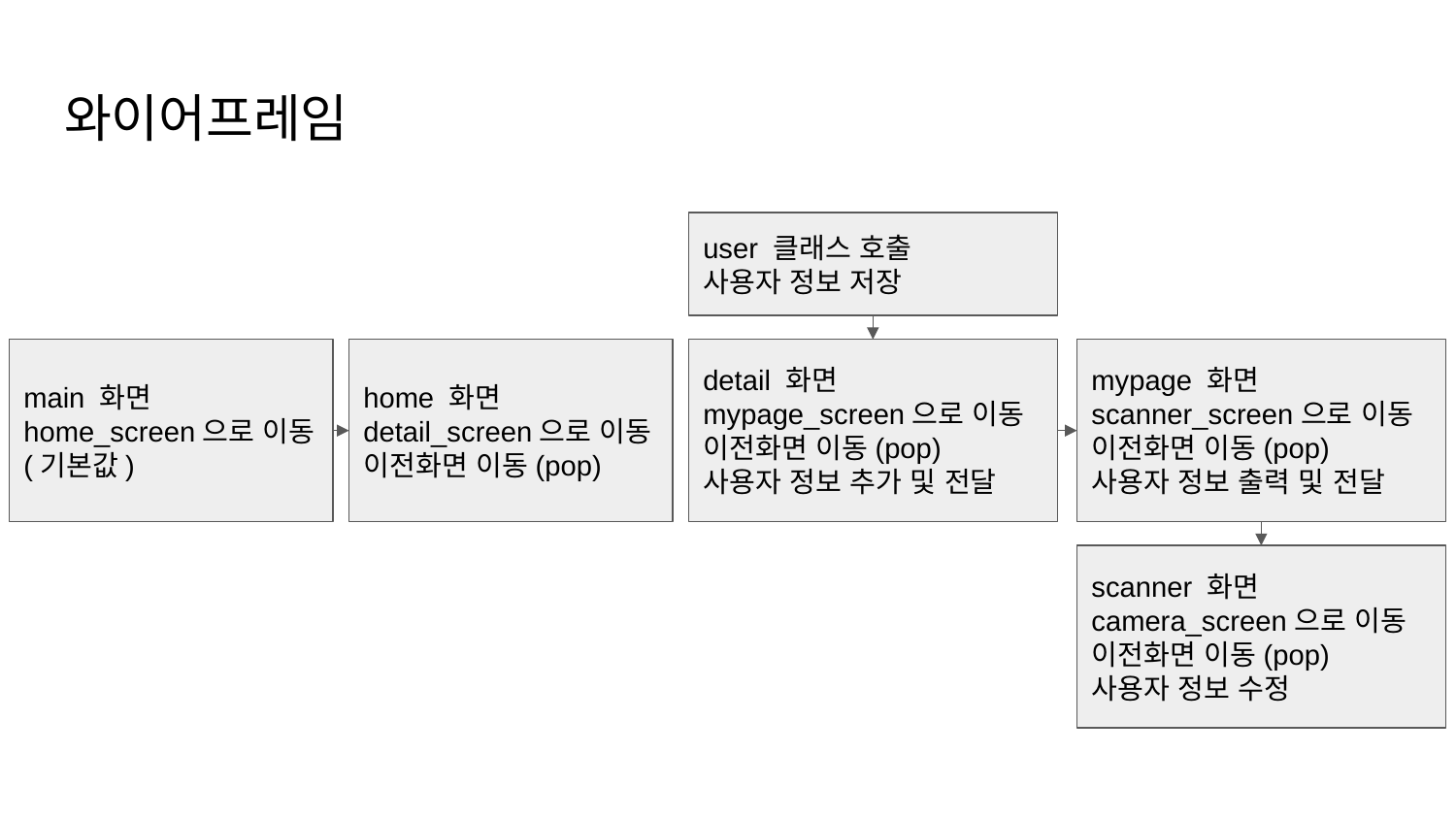

# 와이어프레임
user 클래스 호출
사용자 정보 저장
main 화면
home_screen으로 이동
(기본값)
home 화면
detail_screen으로 이동
이전화면 이동(pop)
detail 화면
mypage_screen으로 이동
이전화면 이동(pop)
사용자 정보 추가 및 전달
mypage 화면
scanner_screen으로 이동
이전화면 이동(pop)
사용자 정보 출력 및 전달
scanner 화면
camera_screen으로 이동
이전화면 이동(pop)
사용자 정보 수정